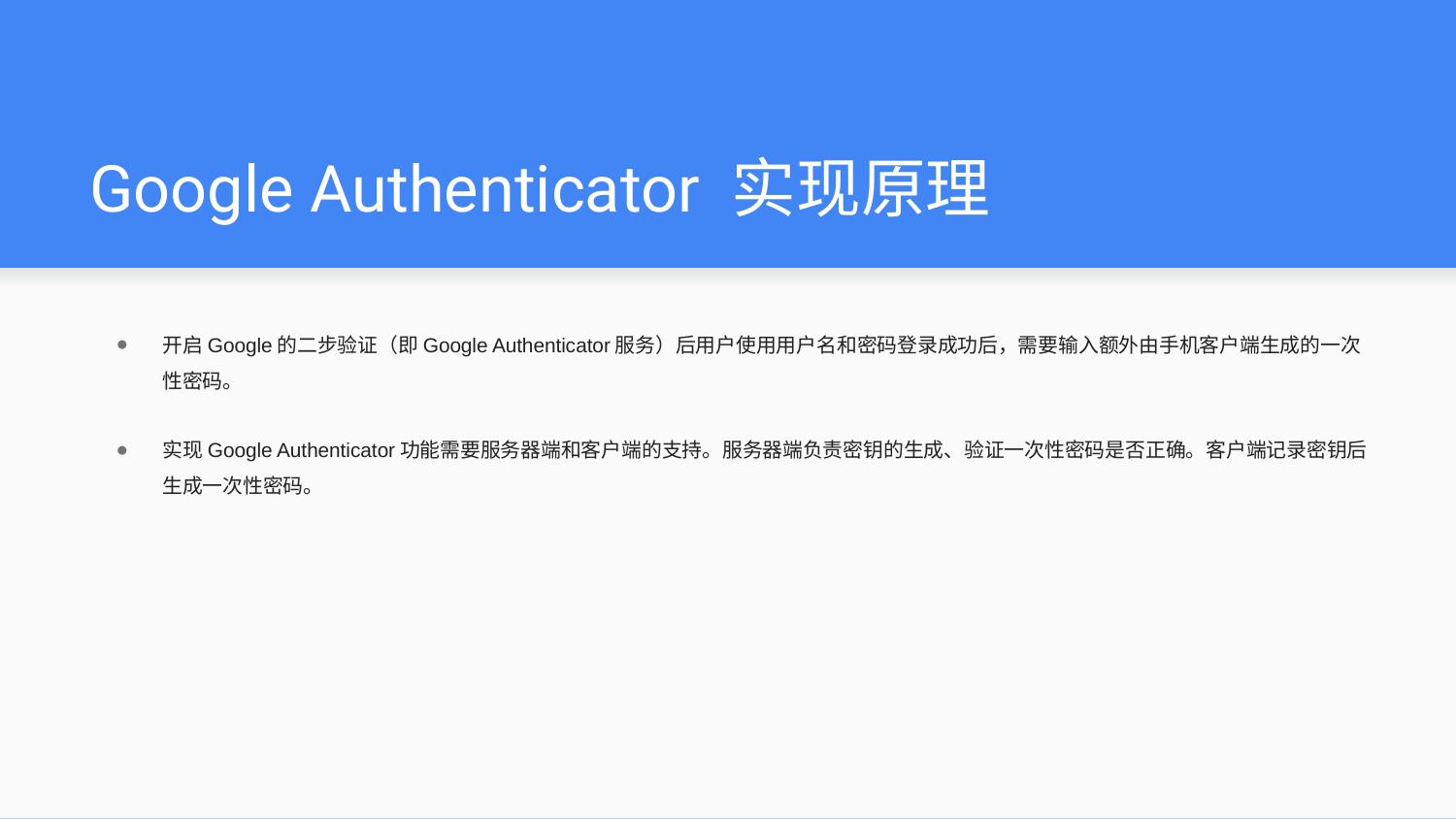

# Google Authenticator 实现原理
开启Google的二步验证（即Google Authenticator服务）后用户使用用户名和密码登录成功后，需要输入额外由手机客户端生成的一次性密码。
实现Google Authenticator功能需要服务器端和客户端的支持。服务器端负责密钥的生成、验证一次性密码是否正确。客户端记录密钥后生成一次性密码。